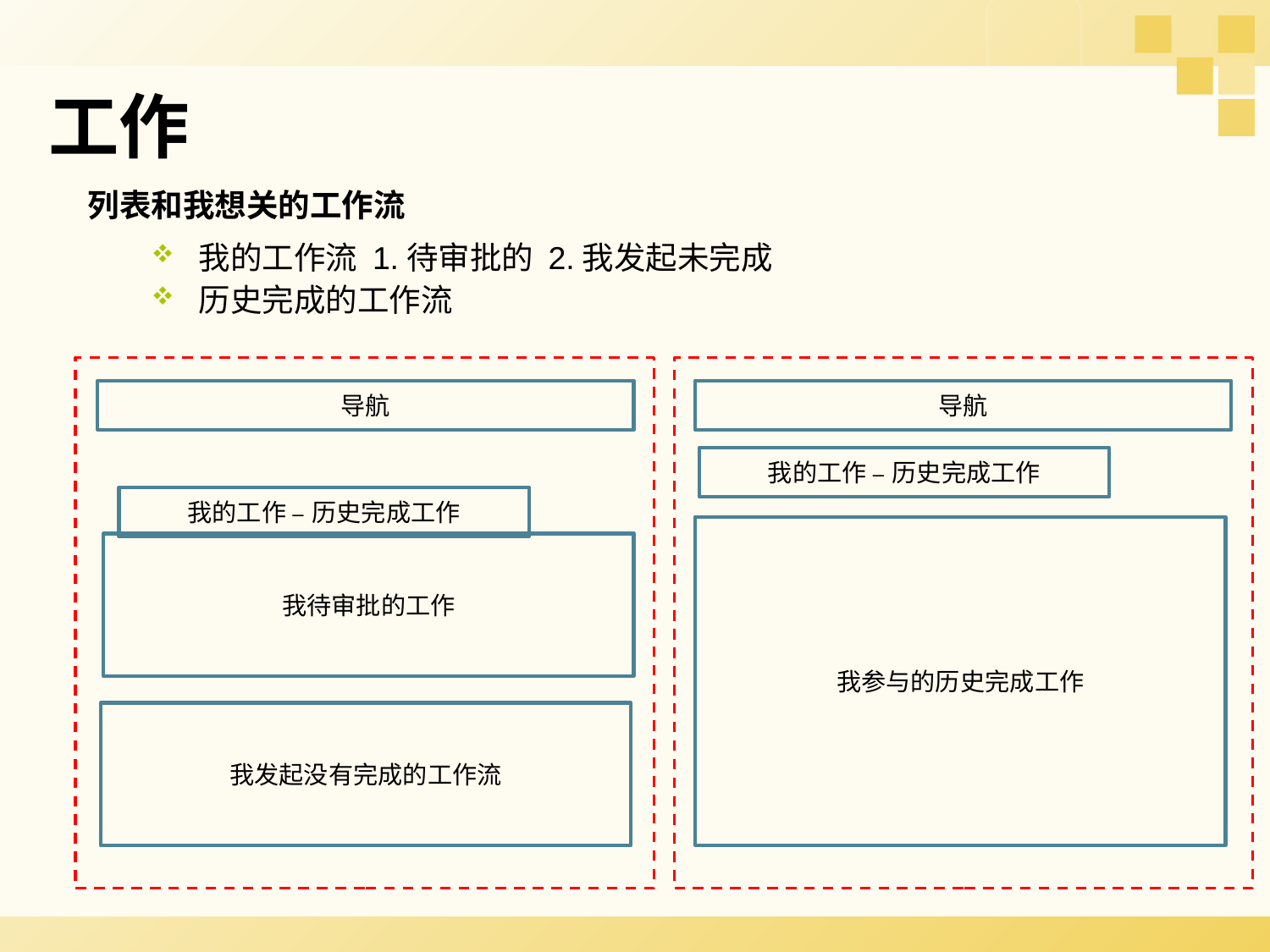

#
工作
列表和我想关的工作流
我的工作流 1.待审批的 2.我发起未完成
历史完成的工作流

导航
导航
我的工作-历史完成工作
我的工作-历史完成工作
我参与的历史完成工作
我待审批的工作
我发起没有完成的工作流